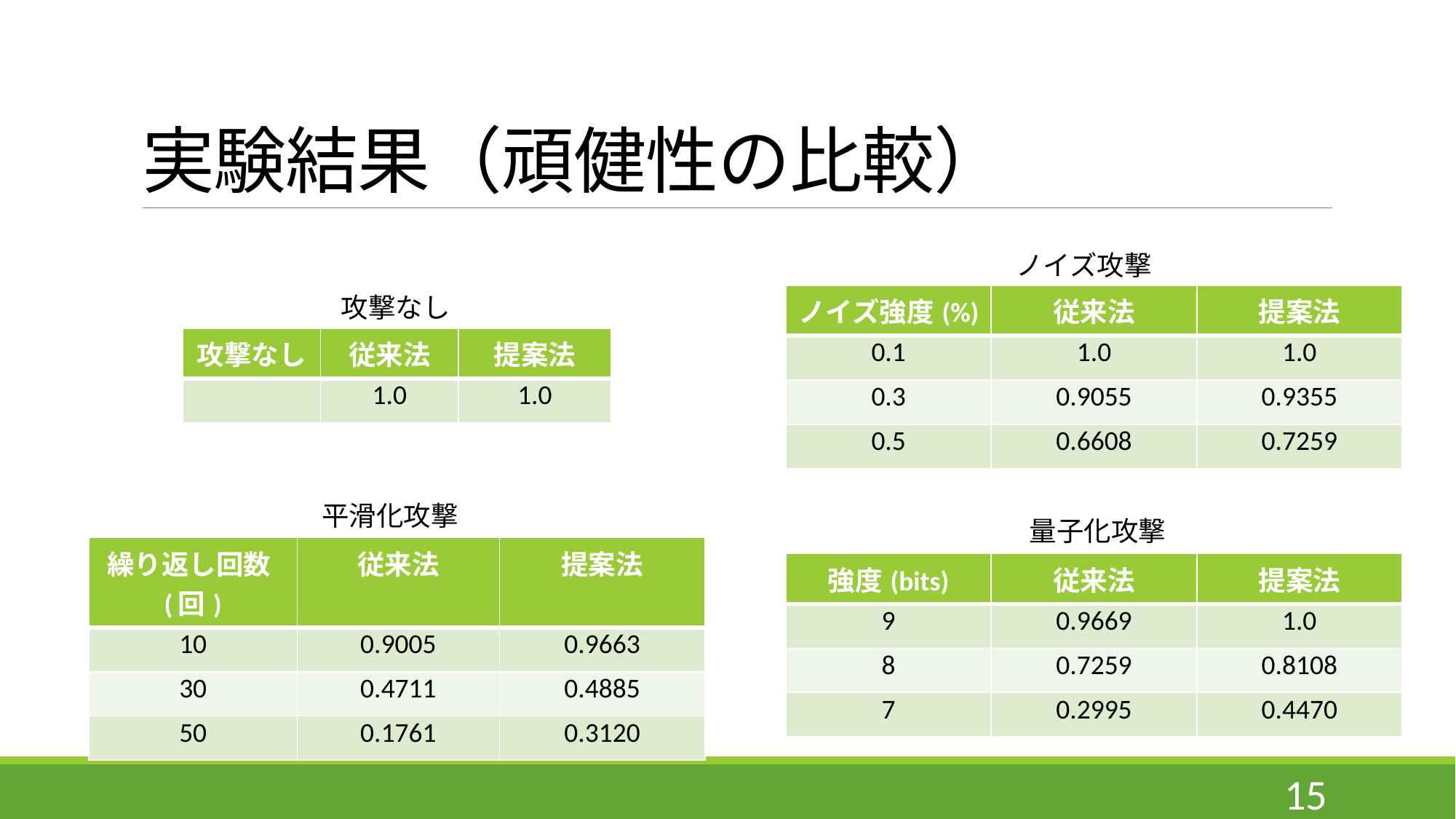

# 実験結果（頑健性の比較）
ノイズ攻撃
攻撃なし
| ノイズ強度(%) | 従来法 | 提案法 |
| --- | --- | --- |
| 0.1 | 1.0 | 1.0 |
| 0.3 | 0.9055 | 0.9355 |
| 0.5 | 0.6608 | 0.7259 |
| 攻撃なし | 従来法 | 提案法 |
| --- | --- | --- |
|  | 1.0 | 1.0 |
平滑化攻撃
量子化攻撃
| 繰り返し回数(回) | 従来法 | 提案法 |
| --- | --- | --- |
| 10 | 0.9005 | 0.9663 |
| 30 | 0.4711 | 0.4885 |
| 50 | 0.1761 | 0.3120 |
| 強度(bits) | 従来法 | 提案法 |
| --- | --- | --- |
| 9 | 0.9669 | 1.0 |
| 8 | 0.7259 | 0.8108 |
| 7 | 0.2995 | 0.4470 |
15